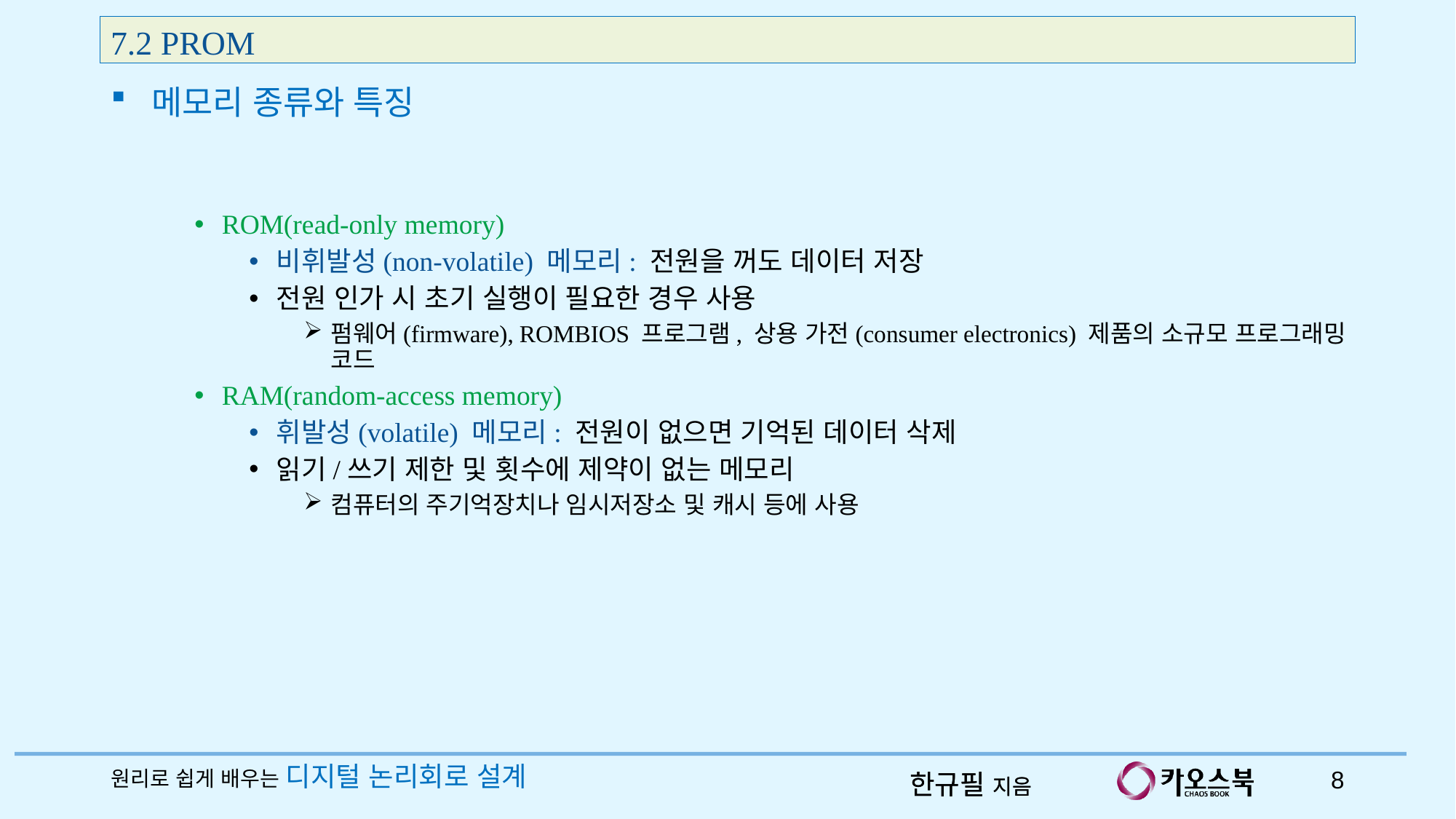

7.2 PROM
메모리 종류와 특징
ROM(read-only memory)
비휘발성(non-volatile) 메모리: 전원을 꺼도 데이터 저장
전원 인가 시 초기 실행이 필요한 경우 사용
펌웨어(firmware), ROMBIOS 프로그램, 상용 가전(consumer electronics) 제품의 소규모 프로그래밍 코드
RAM(random-access memory)
휘발성(volatile) 메모리: 전원이 없으면 기억된 데이터 삭제
읽기/쓰기 제한 및 횟수에 제약이 없는 메모리
컴퓨터의 주기억장치나 임시저장소 및 캐시 등에 사용
원리로 쉽게 배우는 디지털 논리회로 설계
8